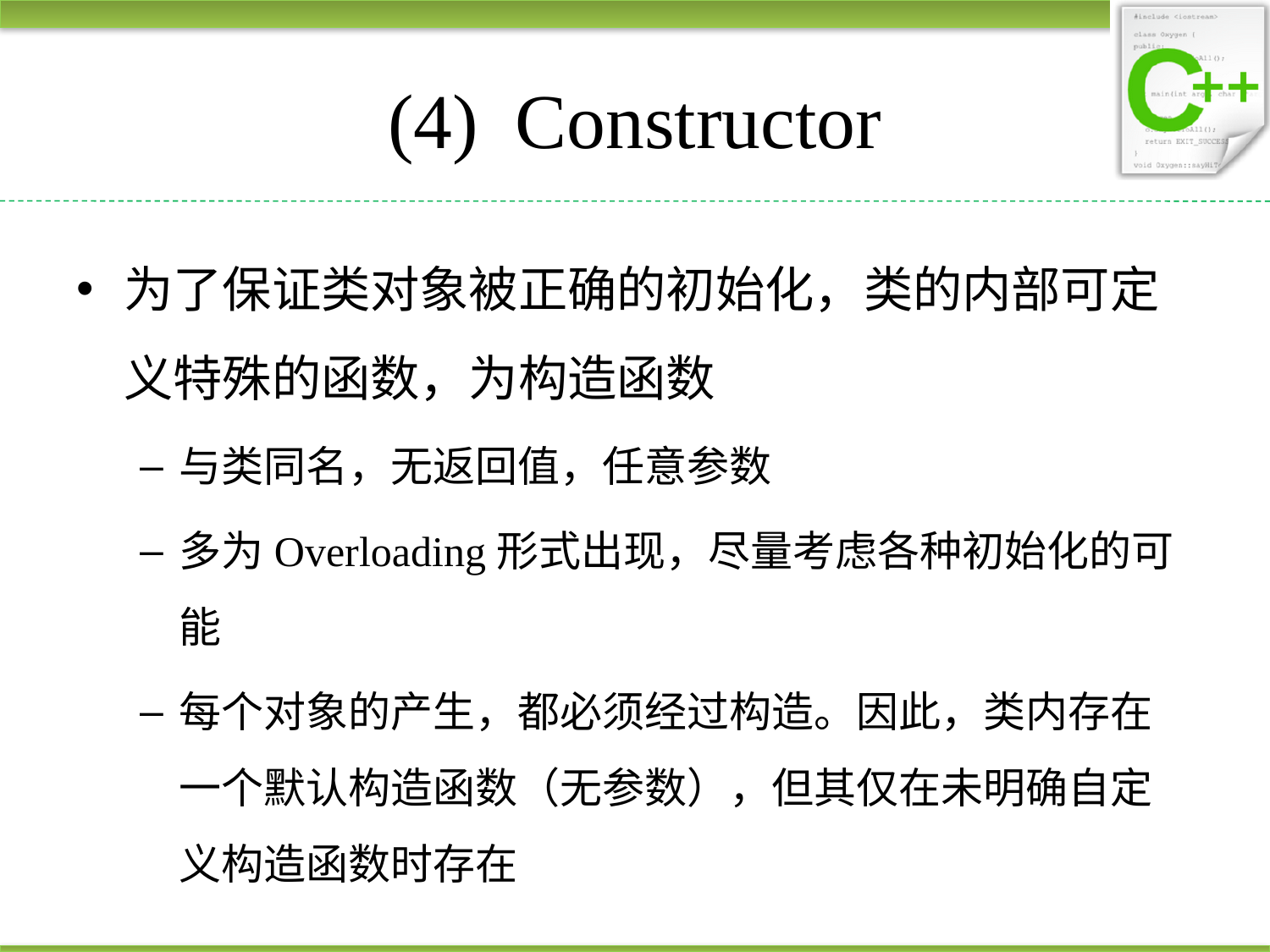

# (4)	Constructor
为了保证类对象被正确的初始化，类的内部可定义特殊的函数，为构造函数
与类同名，无返回值，任意参数
多为Overloading形式出现，尽量考虑各种初始化的可能
每个对象的产生，都必须经过构造。因此，类内存在一个默认构造函数（无参数），但其仅在未明确自定义构造函数时存在